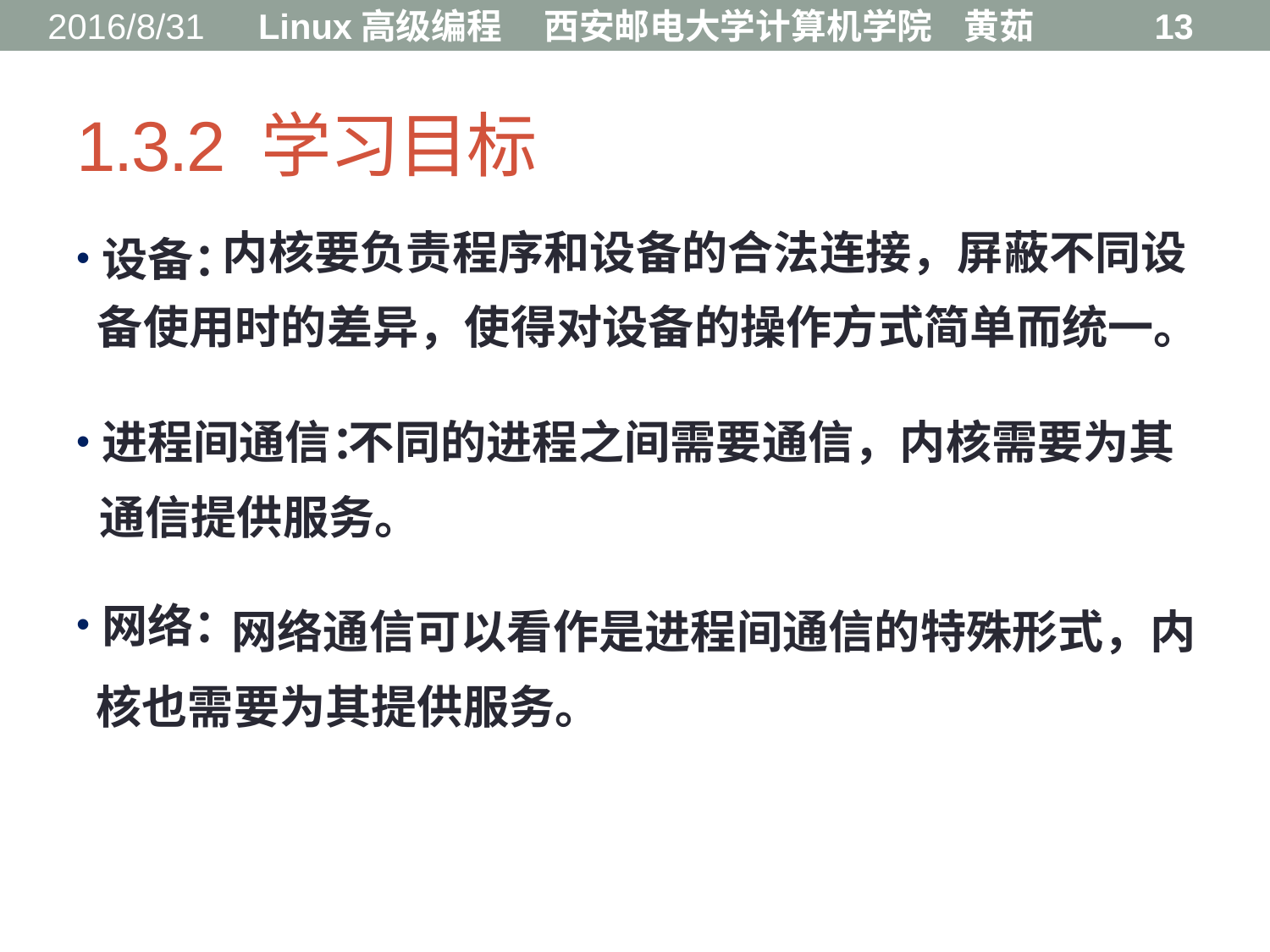

2016/8/31
Linux高级编程    西安邮电大学计算机学院   黄茹
13
# 1.3.2 学习目标
设备：

进程间通信：

网络：
           内核要负责程序和设备的合法连接，屏蔽不同设
备使用时的差异，使得对设备的操作方式简单而统一。
                       不同的进程之间需要通信，内核需要为其
通信提供服务。
            网络通信可以看作是进程间通信的特殊形式，内
核也需要为其提供服务。